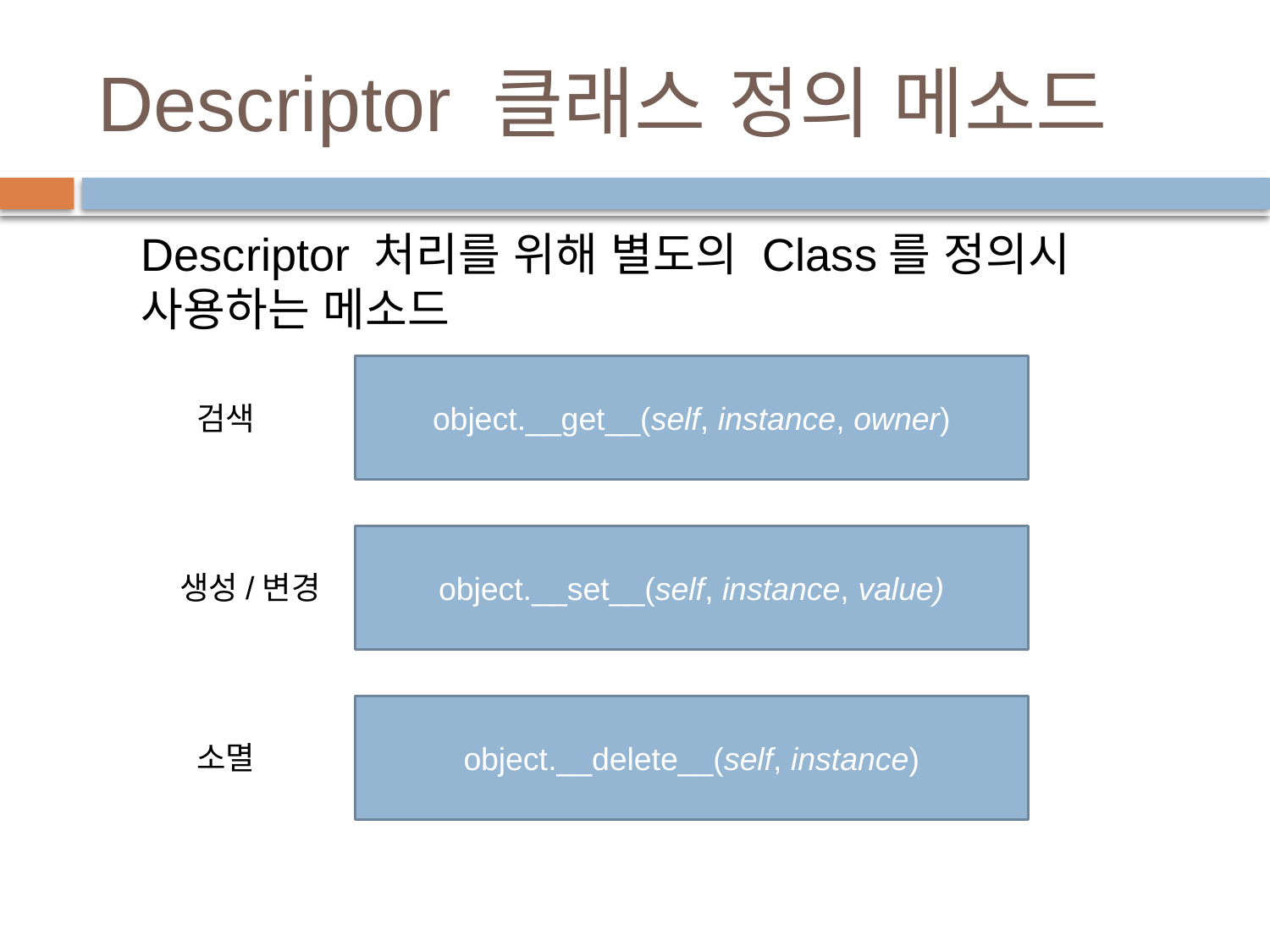

# Descriptor 클래스 정의 메소드
Descriptor 처리를 위해 별도의 Class를 정의시 사용하는 메소드
object.__get__(self, instance, owner)
검색
object.__set__(self, instance, value)
생성/변경
object.__delete__(self, instance)
소멸